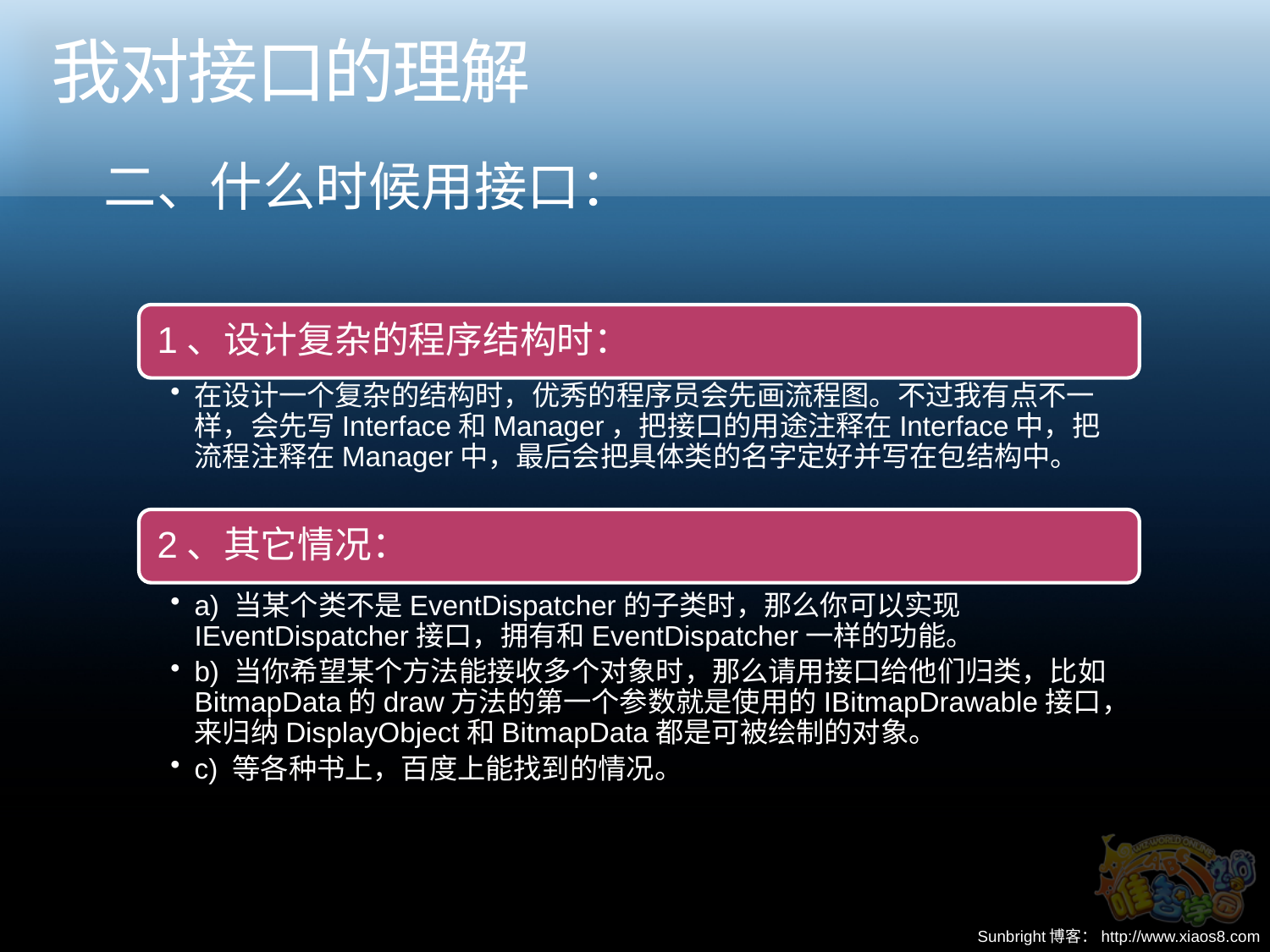

# 我对接口的理解
二、什么时候用接口：
1、设计复杂的程序结构时：
在设计一个复杂的结构时，优秀的程序员会先画流程图。不过我有点不一样，会先写Interface和Manager，把接口的用途注释在Interface中，把流程注释在Manager中，最后会把具体类的名字定好并写在包结构中。
2、其它情况：
a) 当某个类不是EventDispatcher的子类时，那么你可以实现IEventDispatcher接口，拥有和EventDispatcher一样的功能。
b) 当你希望某个方法能接收多个对象时，那么请用接口给他们归类，比如BitmapData的draw方法的第一个参数就是使用的IBitmapDrawable接口，来归纳DisplayObject和BitmapData都是可被绘制的对象。
c) 等各种书上，百度上能找到的情况。